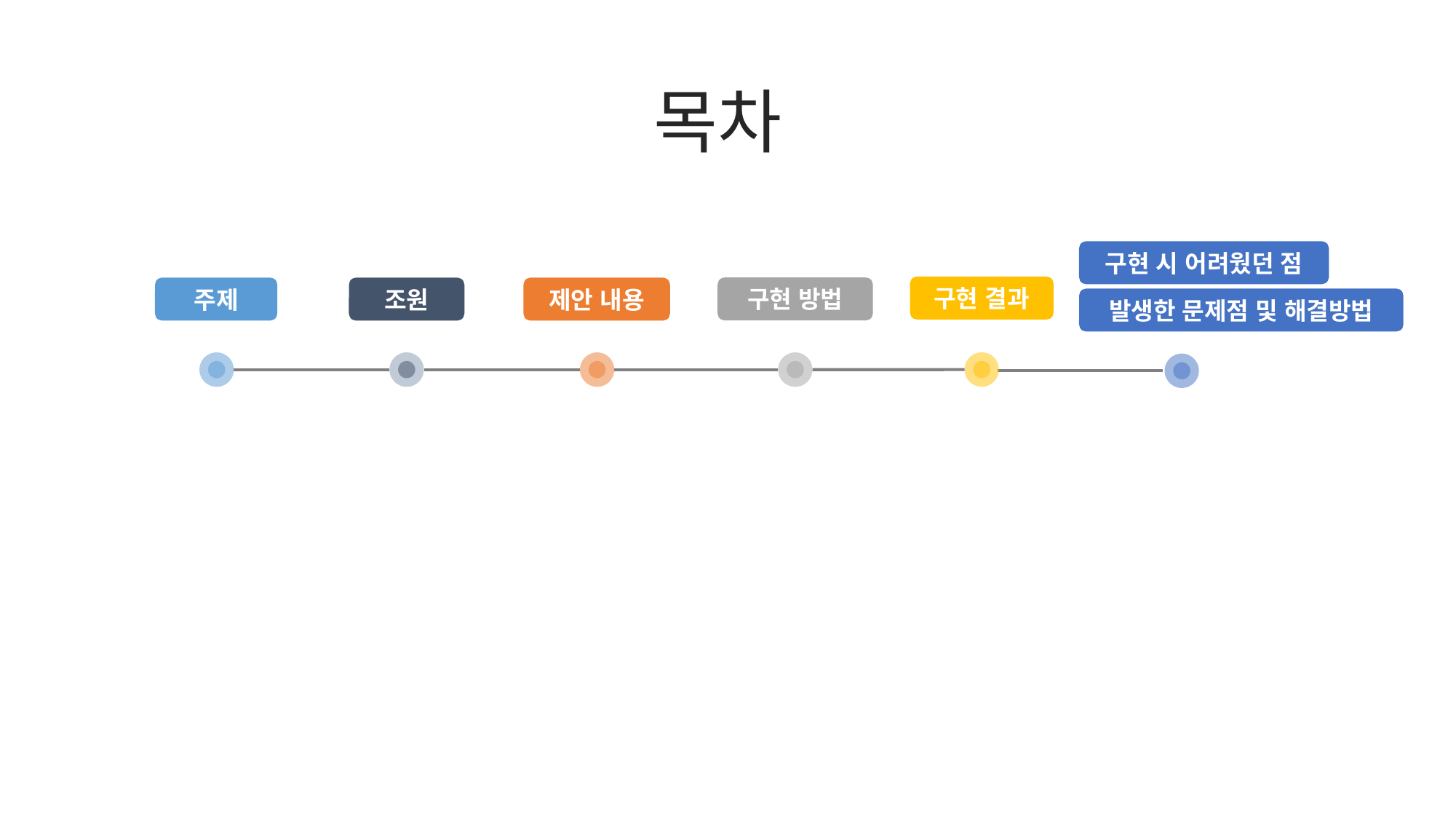

목차
구현 시 어려웠던 점
구현 결과
구현 방법
주제
조원
제안 내용
발생한 문제점 및 해결방법